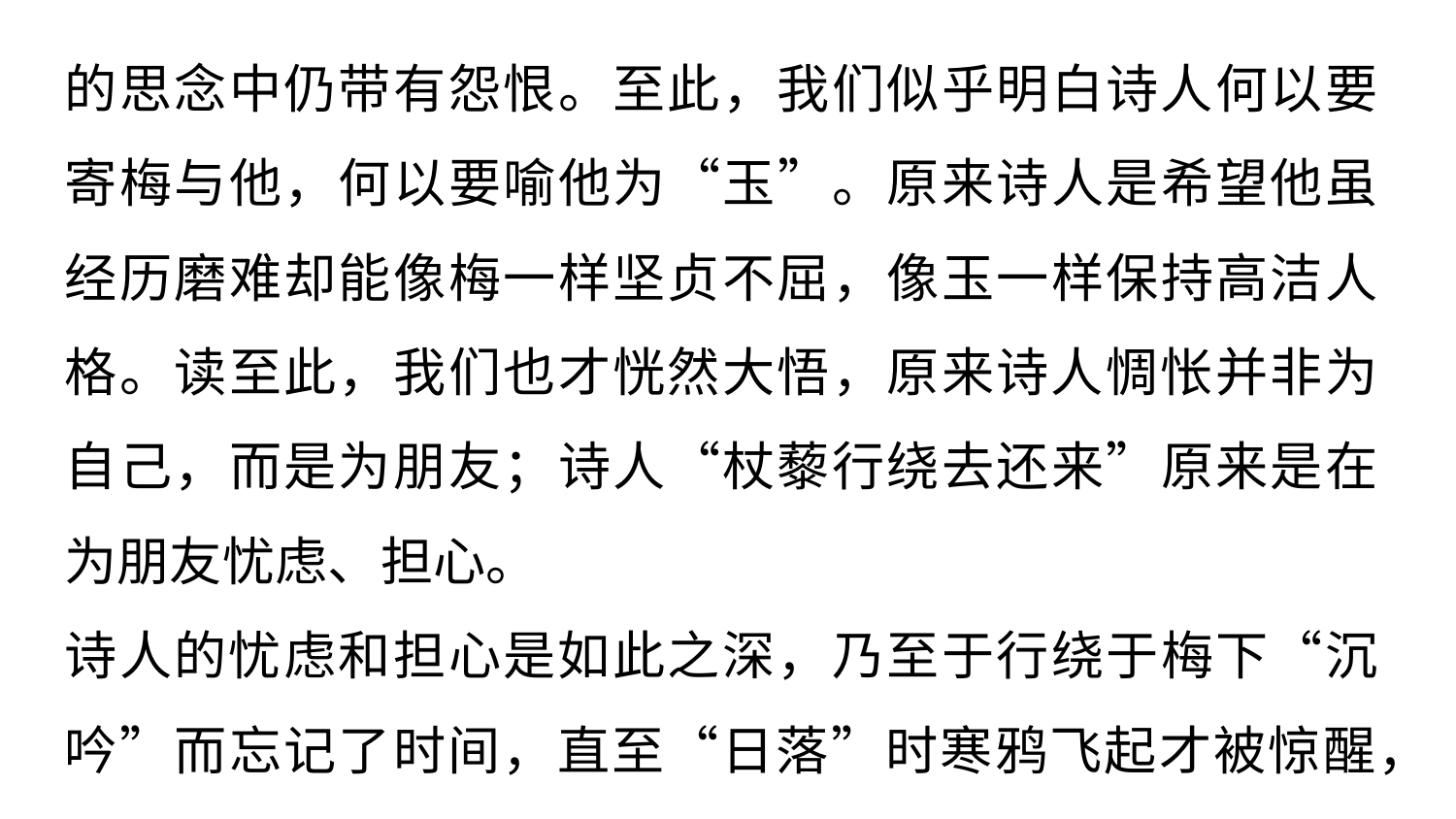

的思念中仍带有怨恨。至此，我们似乎明白诗人何以要寄梅与他，何以要喻他为“玉”。原来诗人是希望他虽经历磨难却能像梅一样坚贞不屈，像玉一样保持高洁人格。读至此，我们也才恍然大悟，原来诗人惆怅并非为自己，而是为朋友；诗人“杖藜行绕去还来”原来是在为朋友忧虑、担心。
诗人的忧虑和担心是如此之深，乃至于行绕于梅下“沉吟”而忘记了时间，直至“日落”时寒鸦飞起才被惊醒，